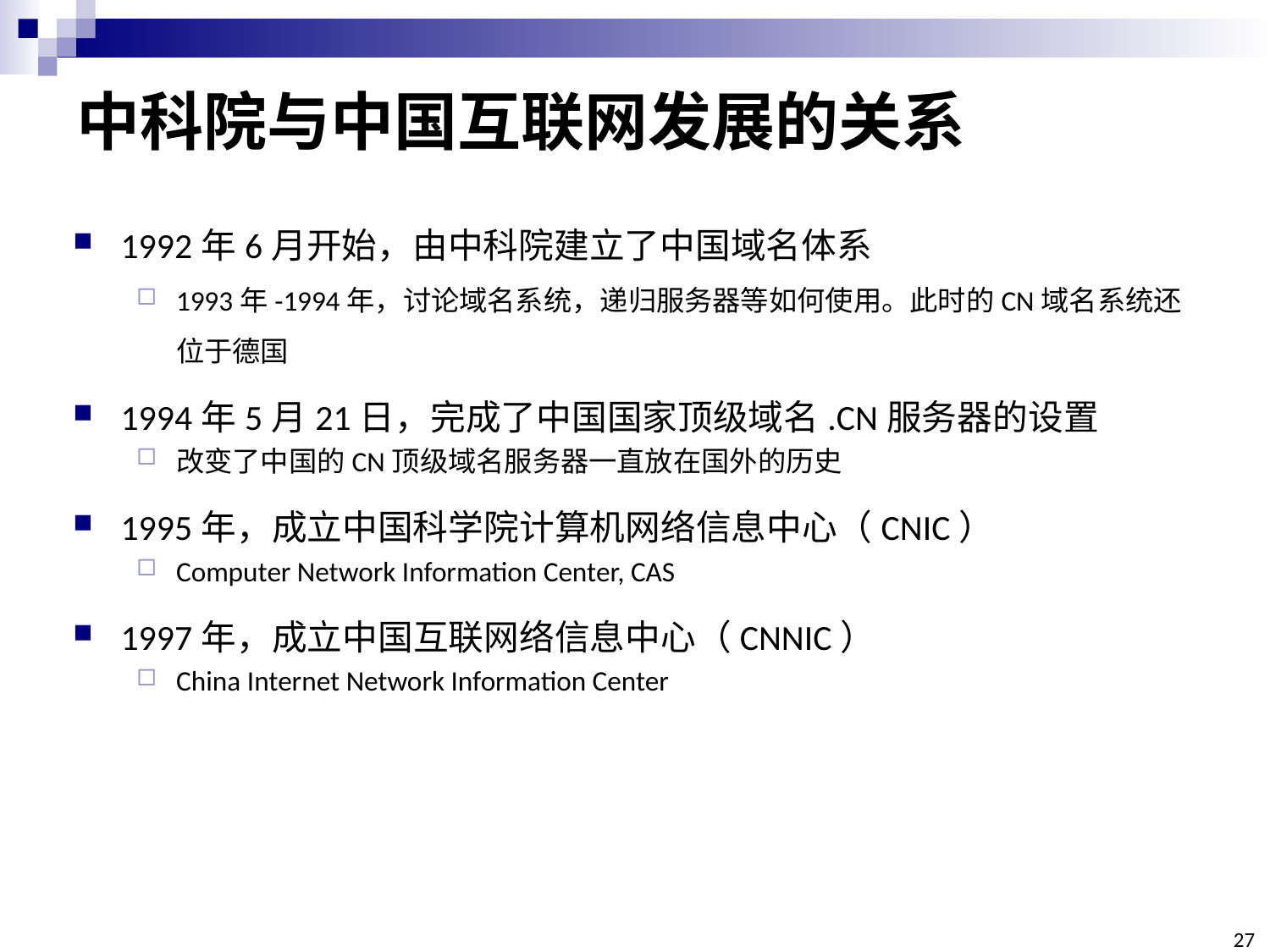

# 中科院与中国互联网发展的关系
1992年6月开始，由中科院建立了中国域名体系
1993年-1994年，讨论域名系统，递归服务器等如何使用。此时的CN域名系统还位于德国
1994年5月21日，完成了中国国家顶级域名.CN服务器的设置
改变了中国的CN顶级域名服务器一直放在国外的历史
1995年，成立中国科学院计算机网络信息中心（CNIC）
Computer Network Information Center, CAS
1997年，成立中国互联网络信息中心（CNNIC）
China Internet Network Information Center
27